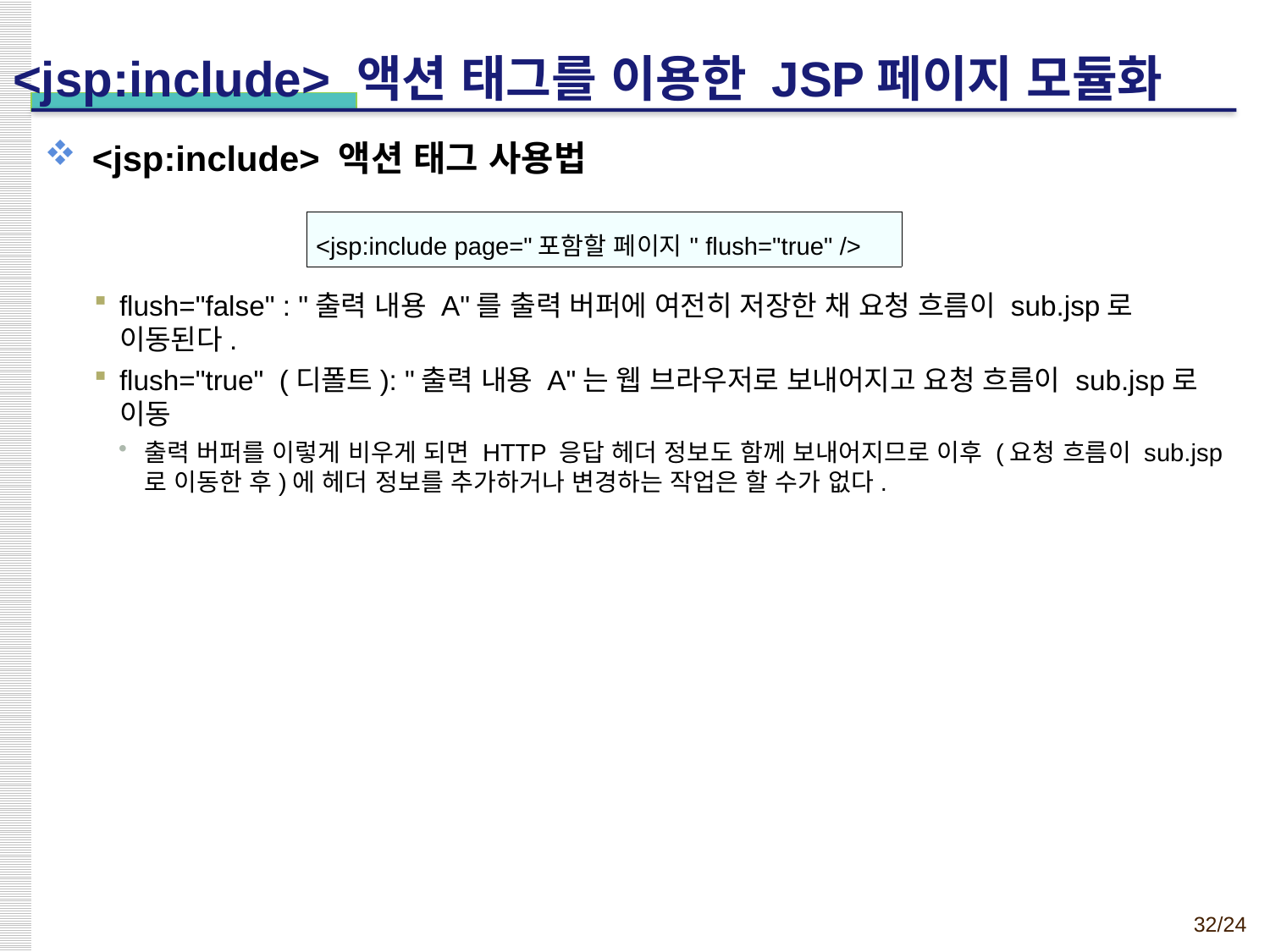

# <jsp:include> 액션 태그를 이용한 JSP페이지 모듈화
<jsp:include> 액션 태그 사용법

flush="false" : "출력 내용 A"를 출력 버퍼에 여전히 저장한 채 요청 흐름이 sub.jsp로 이동된다.
flush="true"  (디폴트): "출력 내용 A"는 웹 브라우저로 보내어지고 요청 흐름이 sub.jsp로 이동
출력 버퍼를 이렇게 비우게 되면 HTTP 응답 헤더 정보도 함께 보내어지므로 이후 (요청 흐름이 sub.jsp로 이동한 후)에 헤더 정보를 추가하거나 변경하는 작업은 할 수가 없다.
| <jsp:include page="포함할 페이지" flush="true" /> |
| --- |